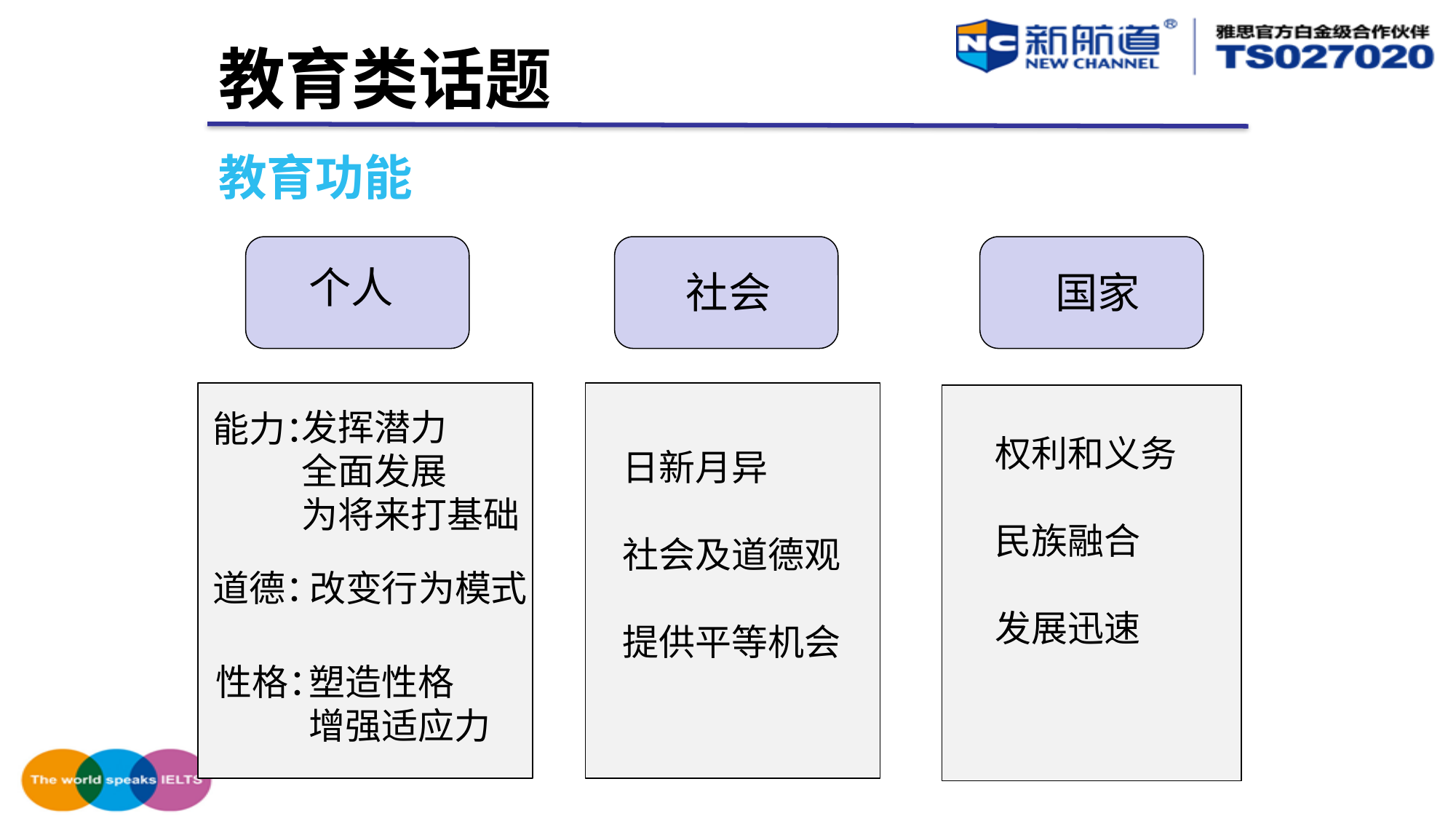

教育类话题
教育功能

个人
社会
国家

发挥潜力
全面发展
为将来打基础
能力：
权利和义务

民族融合

发展迅速
日新月异

社会及道德观

提供平等机会

改变行为模式
道德：
塑造性格
增强适应力
性格：